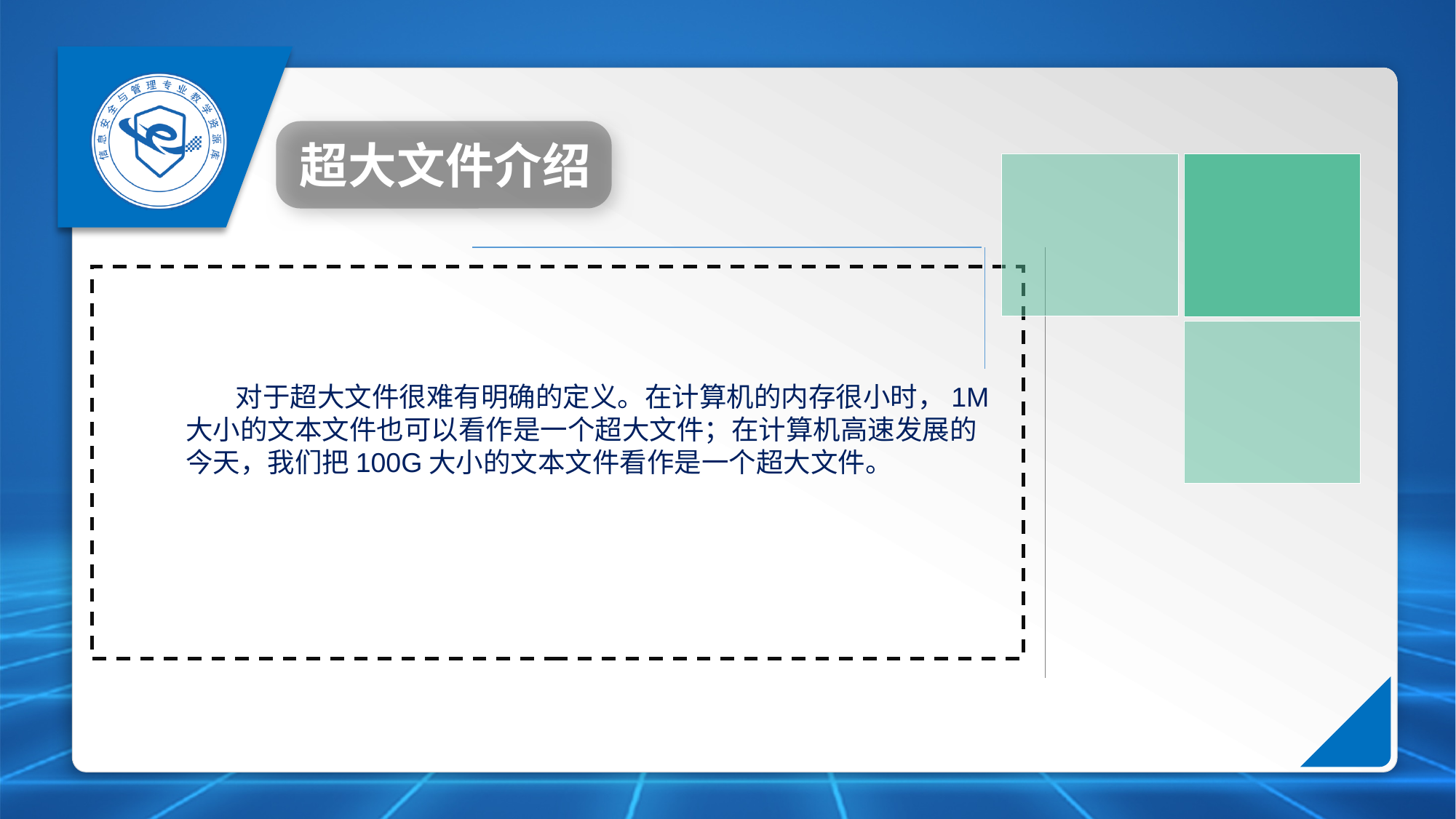

超大文件介绍

       对于超大文件很难有明确的定义。在计算机的内存很小时，1M大小的文本文件也可以看作是一个超大文件；在计算机高速发展的今天，我们把100G大小的文本文件看作是一个超大文件。